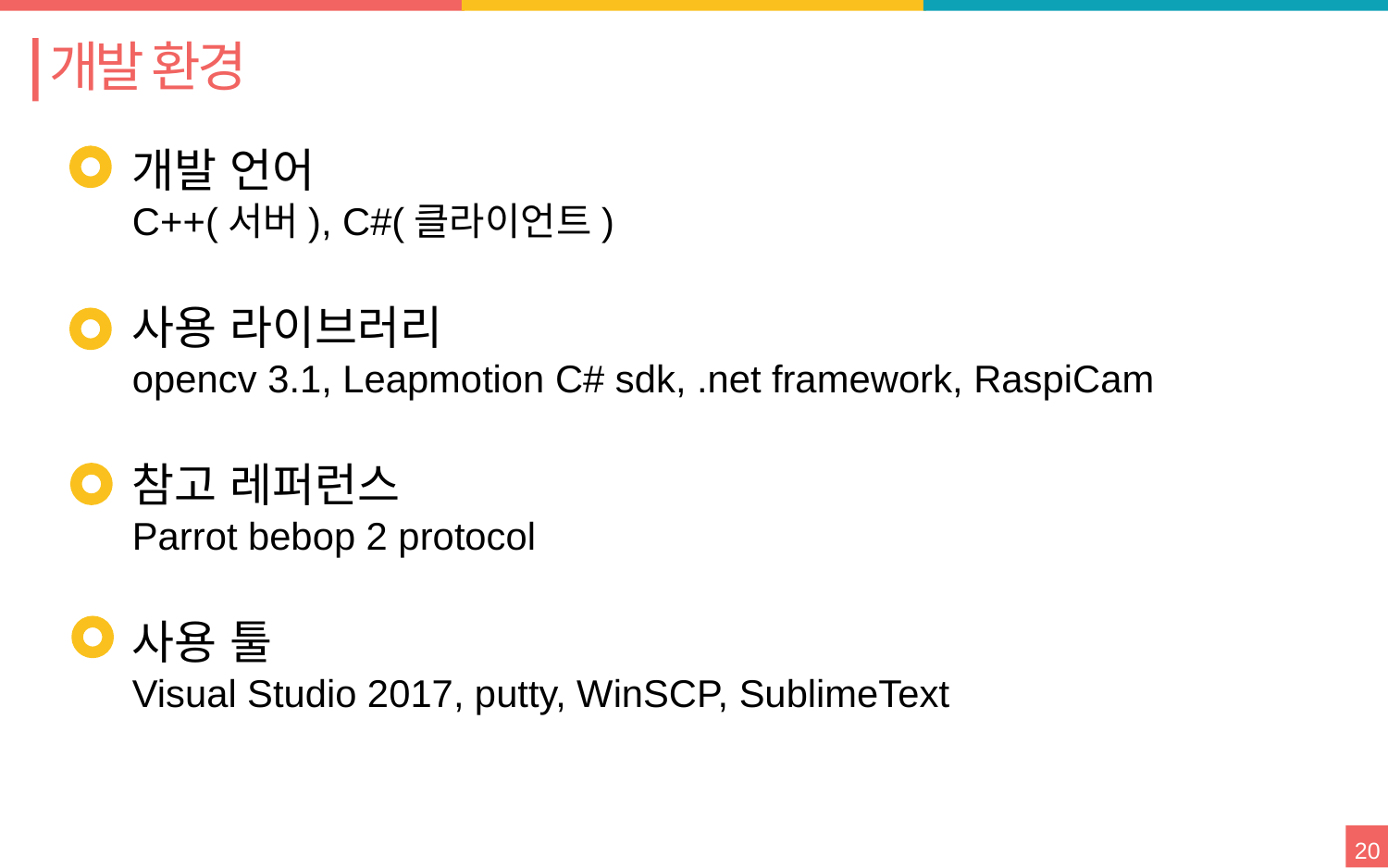

개발 환경

프레젠테이션 제목을 입력하세요
개발 언어
C++(서버), C#(클라이언트)

사용 라이브러리
opencv 3.1, Leapmotion C# sdk, .net framework, RaspiCam

참고 레퍼런스
Parrot bebop 2 protocol

사용 툴
Visual Studio 2017, putty, WinSCP, SublimeText

20